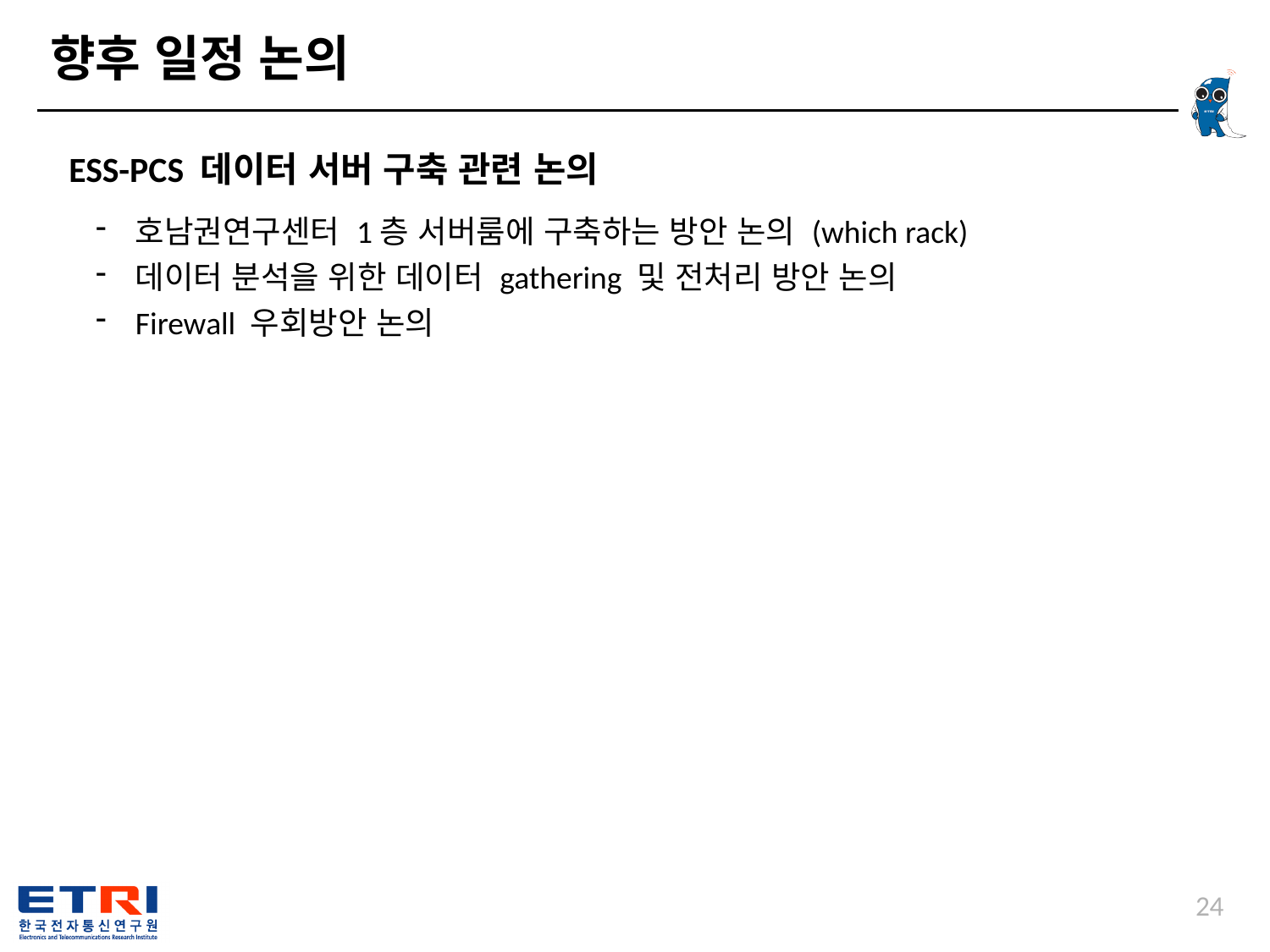

# 향후 일정 논의
ESS-PCS 데이터 서버 구축 관련 논의
호남권연구센터 1층 서버룸에 구축하는 방안 논의 (which rack)
데이터 분석을 위한 데이터 gathering 및 전처리 방안 논의
Firewall 우회방안 논의

24